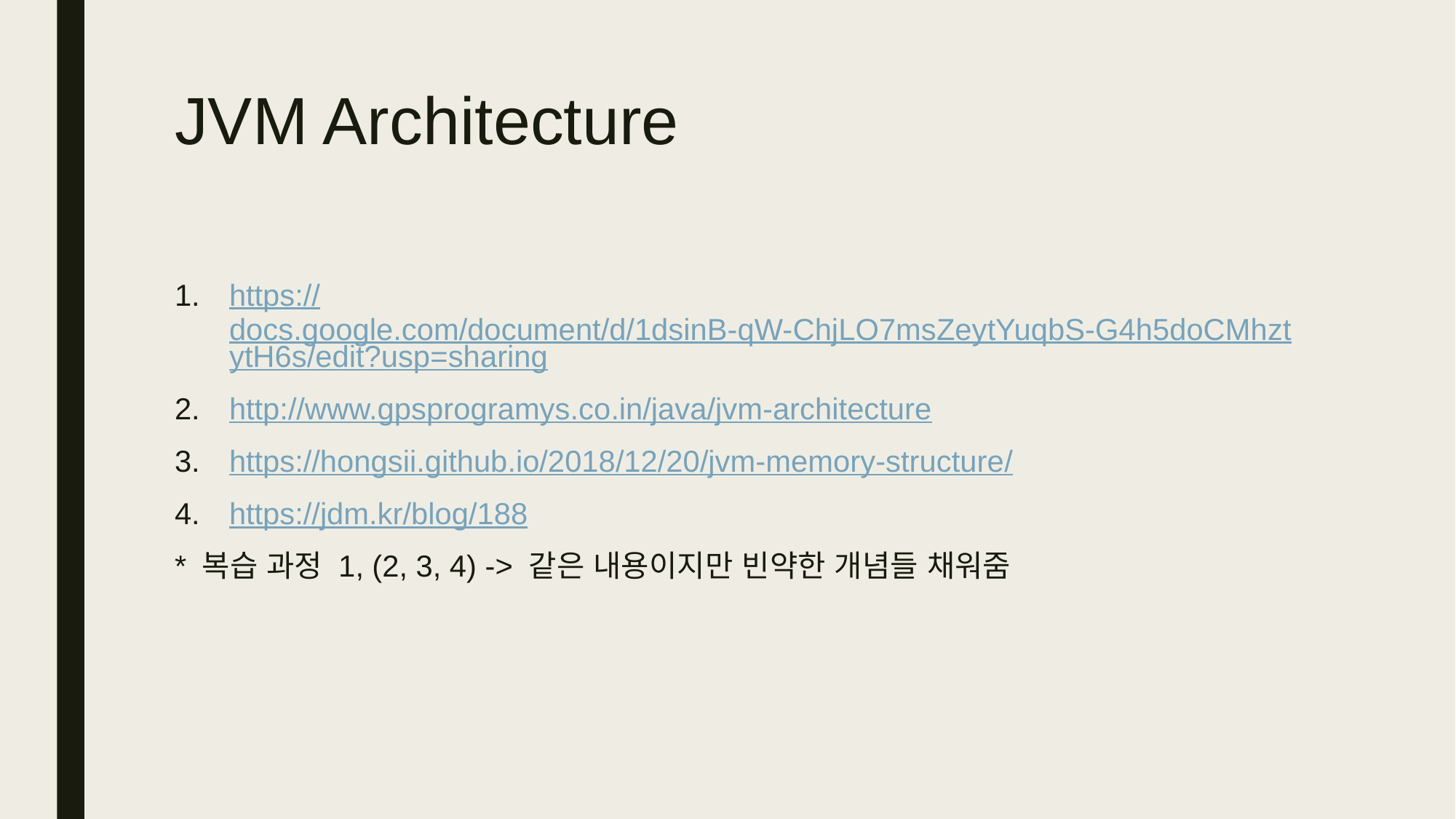

# JVM Architecture
https://docs.google.com/document/d/1dsinB-qW-ChjLO7msZeytYuqbS-G4h5doCMhztytH6s/edit?usp=sharing
http://www.gpsprogramys.co.in/java/jvm-architecture
https://hongsii.github.io/2018/12/20/jvm-memory-structure/
https://jdm.kr/blog/188
* 복습 과정 1, (2, 3, 4) -> 같은 내용이지만 빈약한 개념들 채워줌